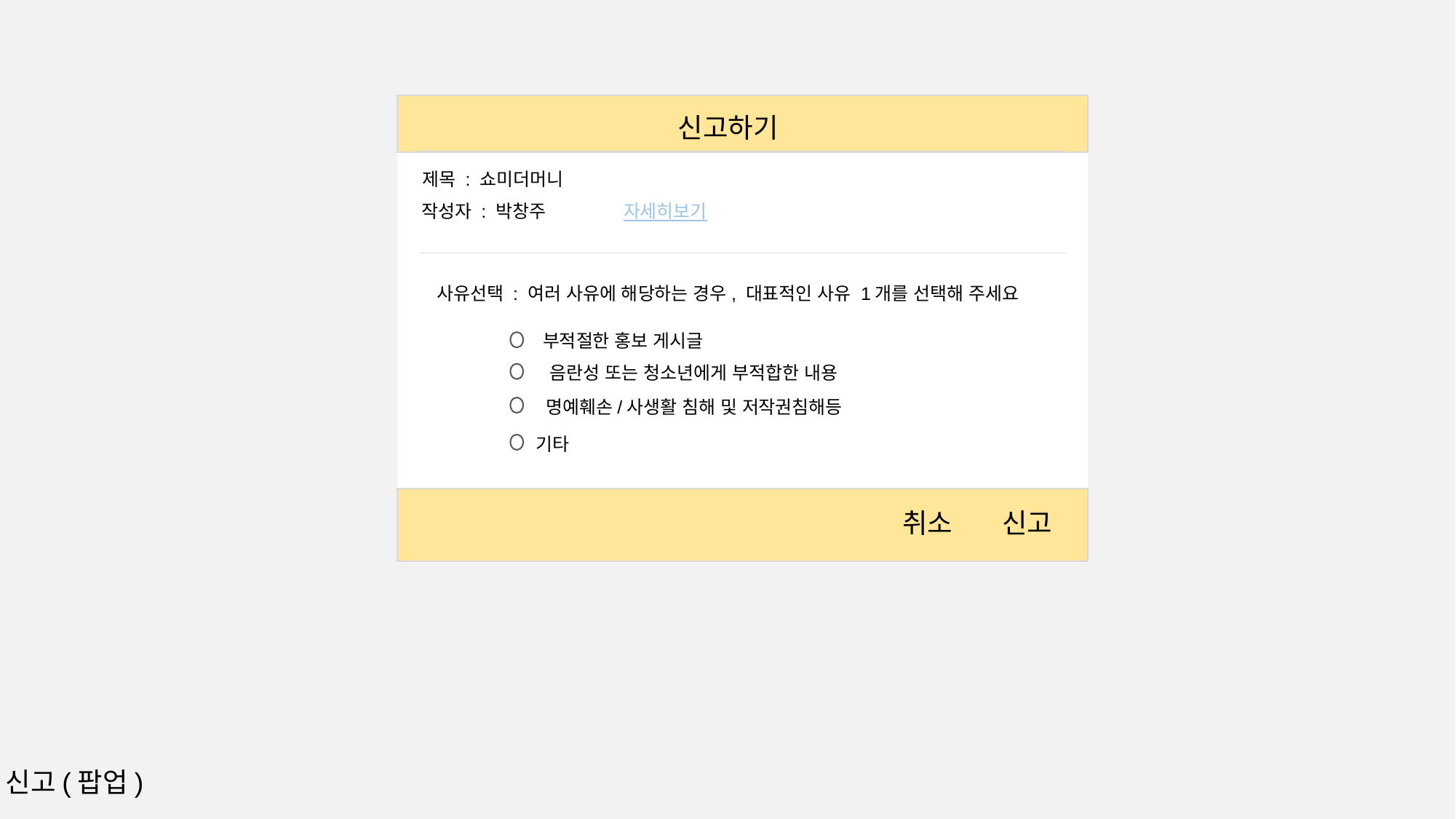

신고하기
제목 : 쇼미더머니
작성자 : 박창주
자세히보기
사유선택 : 여러 사유에 해당하는 경우, 대표적인 사유 1개를 선택해 주세요
부적절한 홍보 게시글

음란성 또는 청소년에게 부적합한 내용

명예훼손/사생활 침해 및 저작권침해등

기타

취소
신고
신고(팝업)